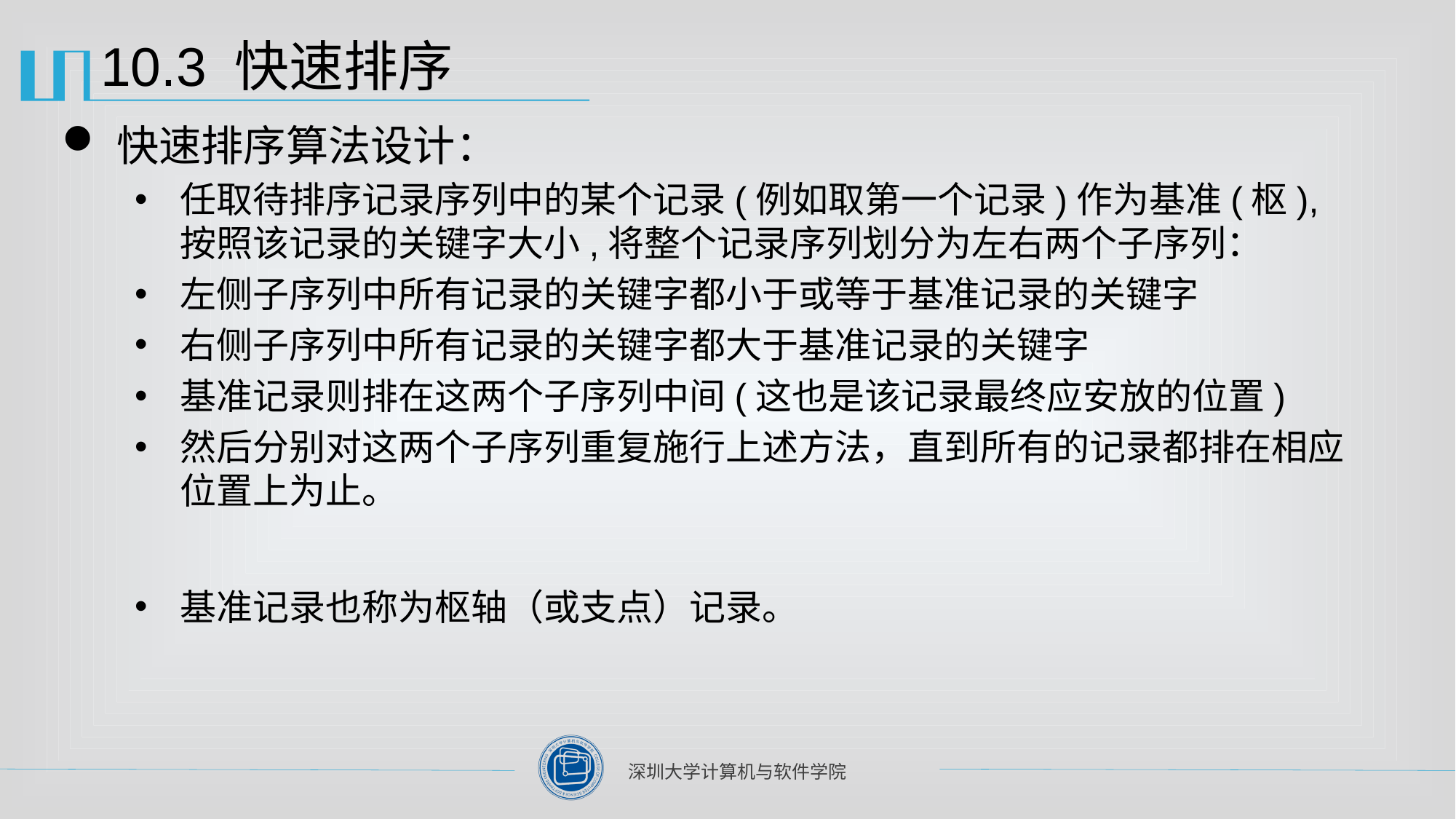

# 10.3 快速排序
快速排序算法设计：
任取待排序记录序列中的某个记录(例如取第一个记录)作为基准(枢),按照该记录的关键字大小,将整个记录序列划分为左右两个子序列：
左侧子序列中所有记录的关键字都小于或等于基准记录的关键字
右侧子序列中所有记录的关键字都大于基准记录的关键字
基准记录则排在这两个子序列中间(这也是该记录最终应安放的位置)
然后分别对这两个子序列重复施行上述方法，直到所有的记录都排在相应位置上为止。

基准记录也称为枢轴（或支点）记录。

34